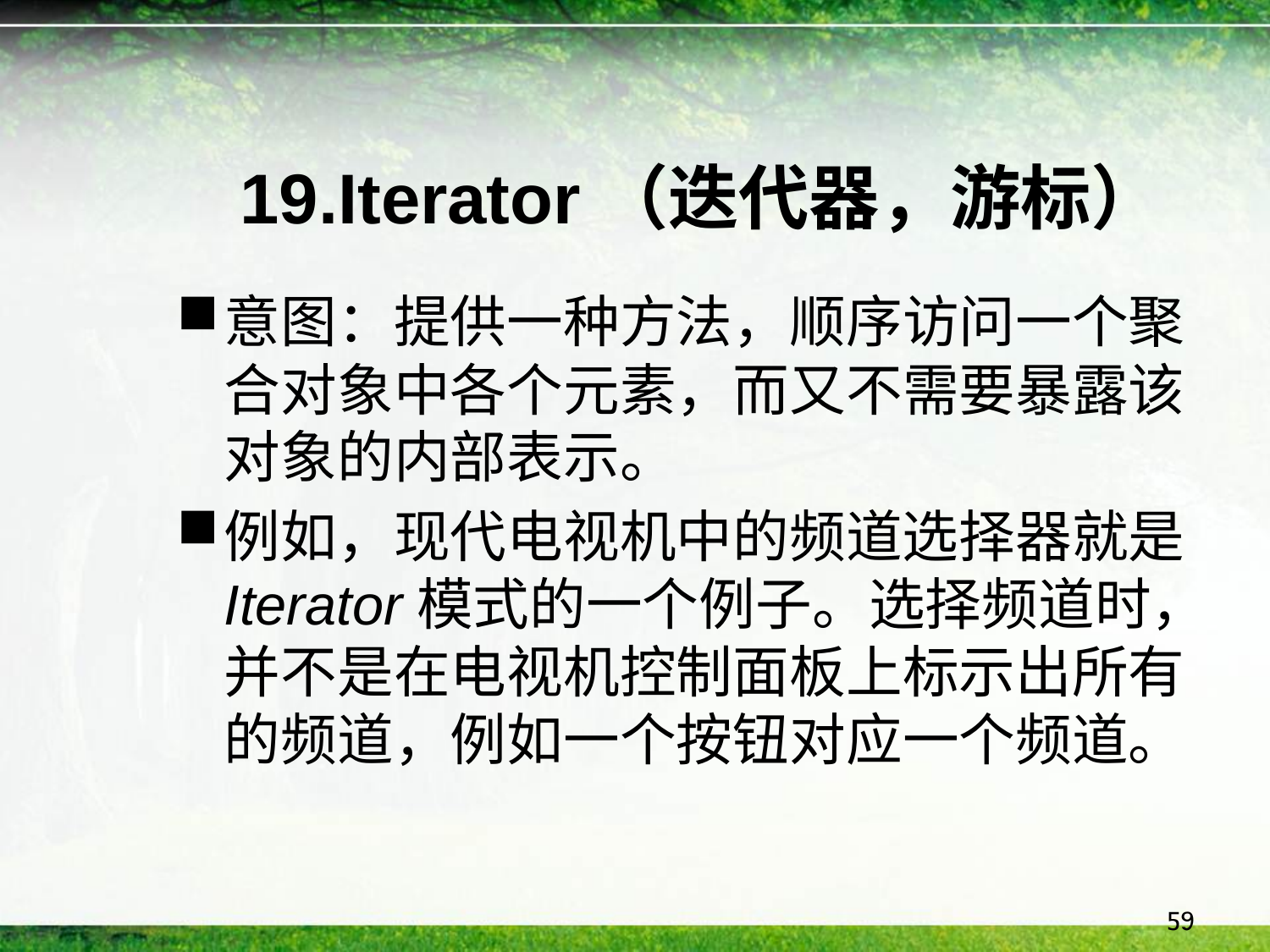

19.Iterator（迭代器，游标）
# 意图：提供一种方法，顺序访问一个聚合对象中各个元素，而又不需要暴露该对象的内部表示。
例如，现代电视机中的频道选择器就是Iterator模式的一个例子。选择频道时，并不是在电视机控制面板上标示出所有的频道，例如一个按钮对应一个频道。
59